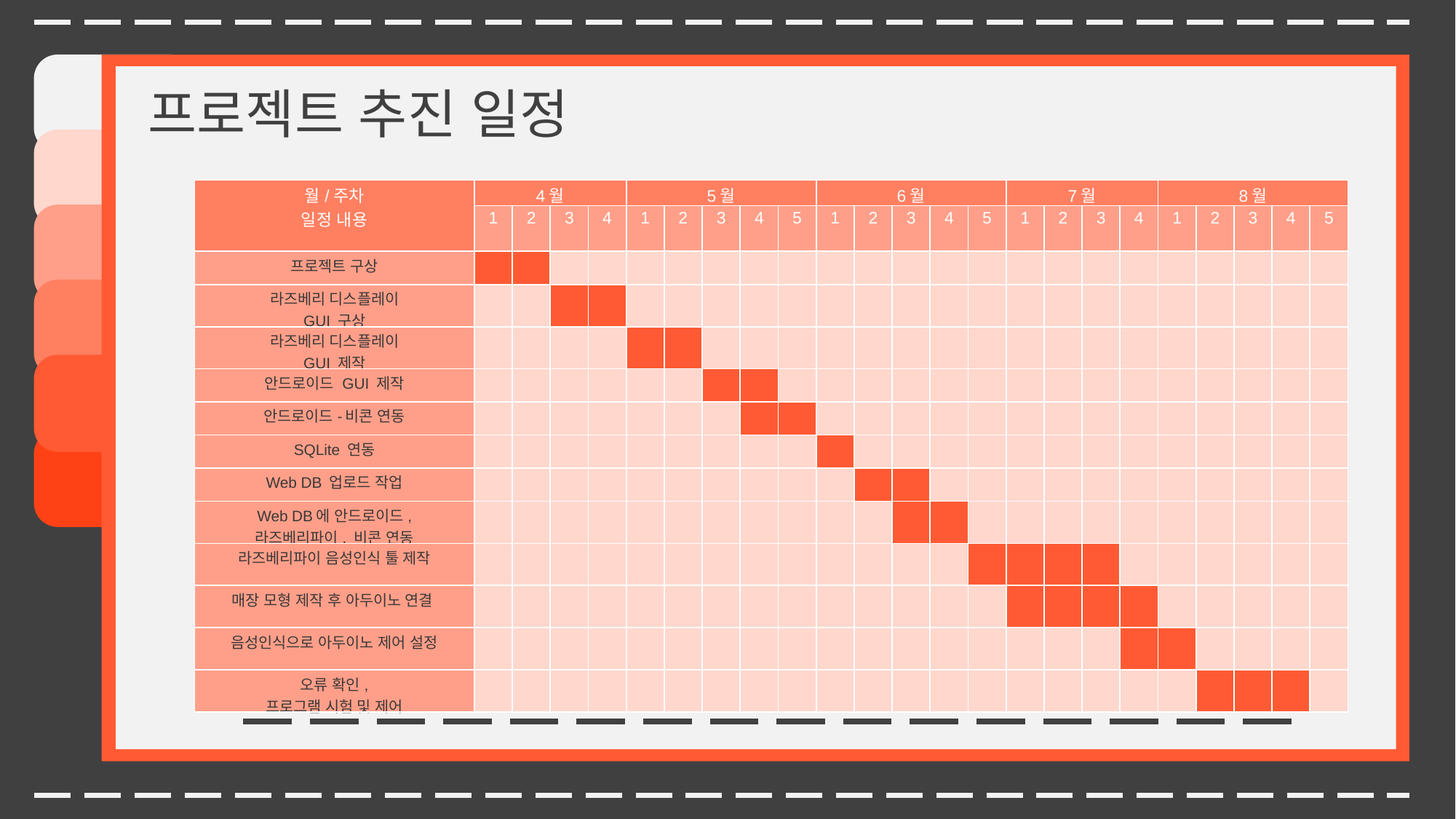

프로젝트 추진 일정

| 월/주차 일정 내용 | 4월 |  |  |  | 5월 |  |  |  |  | 6월 |  |  |  |  | 7월 |  |  |  | 8월 |  |  |  |  |
| --- | --- | --- | --- | --- | --- | --- | --- | --- | --- | --- | --- | --- | --- | --- | --- | --- | --- | --- | --- | --- | --- | --- | --- |
|  | 1 | 2 | 3 | 4 | 1 | 2 | 3 | 4 | 5 | 1 | 2 | 3 | 4 | 5 | 1 | 2 | 3 | 4 | 1 | 2 | 3 | 4 | 5 |
| 프로젝트 구상 |  |  |  |  |  |  |  |  |  |  |  |  |  |  |  |  |  |  |  |  |  |  |  |
| 라즈베리 디스플레이 GUI 구상 |  |  |  |  |  |  |  |  |  |  |  |  |  |  |  |  |  |  |  |  |  |  |  |
| 라즈베리 디스플레이 GUI 제작 |  |  |  |  |  |  |  |  |  |  |  |  |  |  |  |  |  |  |  |  |  |  |  |
| 안드로이드 GUI 제작 |  |  |  |  |  |  |  |  |  |  |  |  |  |  |  |  |  |  |  |  |  |  |  |
| 안드로이드-비콘 연동 |  |  |  |  |  |  |  |  |  |  |  |  |  |  |  |  |  |  |  |  |  |  |  |
| SQLite 연동 |  |  |  |  |  |  |  |  |  |  |  |  |  |  |  |  |  |  |  |  |  |  |  |
| Web DB 업로드 작업 |  |  |  |  |  |  |  |  |  |  |  |  |  |  |  |  |  |  |  |  |  |  |  |
| Web DB에 안드로이드, 라즈베리파이, 비콘 연동 |  |  |  |  |  |  |  |  |  |  |  |  |  |  |  |  |  |  |  |  |  |  |  |
| 라즈베리파이 음성인식 툴 제작 |  |  |  |  |  |  |  |  |  |  |  |  |  |  |  |  |  |  |  |  |  |  |  |
| 매장 모형 제작 후 아두이노 연결 |  |  |  |  |  |  |  |  |  |  |  |  |  |  |  |  |  |  |  |  |  |  |  |
| 음성인식으로 아두이노 제어 설정 |  |  |  |  |  |  |  |  |  |  |  |  |  |  |  |  |  |  |  |  |  |  |  |
| 오류 확인, 프로그램 시험 및 제어 |  |  |  |  |  |  |  |  |  |  |  |  |  |  |  |  |  |  |  |  |  |  |  |